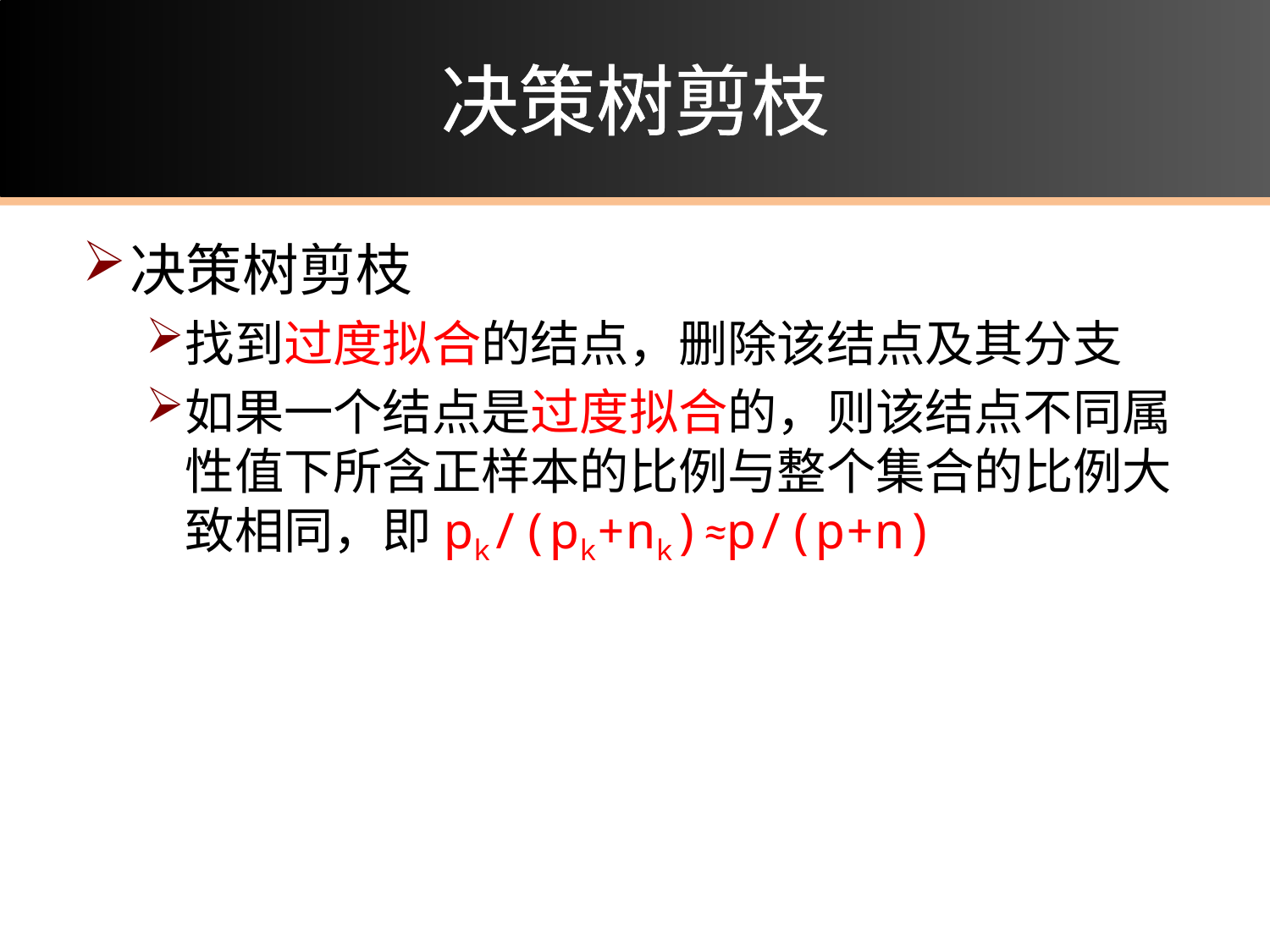

# 决策树剪枝
决策树剪枝
找到过度拟合的结点，删除该结点及其分支
如果一个结点是过度拟合的，则该结点不同属性值下所含正样本的比例与整个集合的比例大致相同，即pk/(pk+nk)≈p/(p+n)